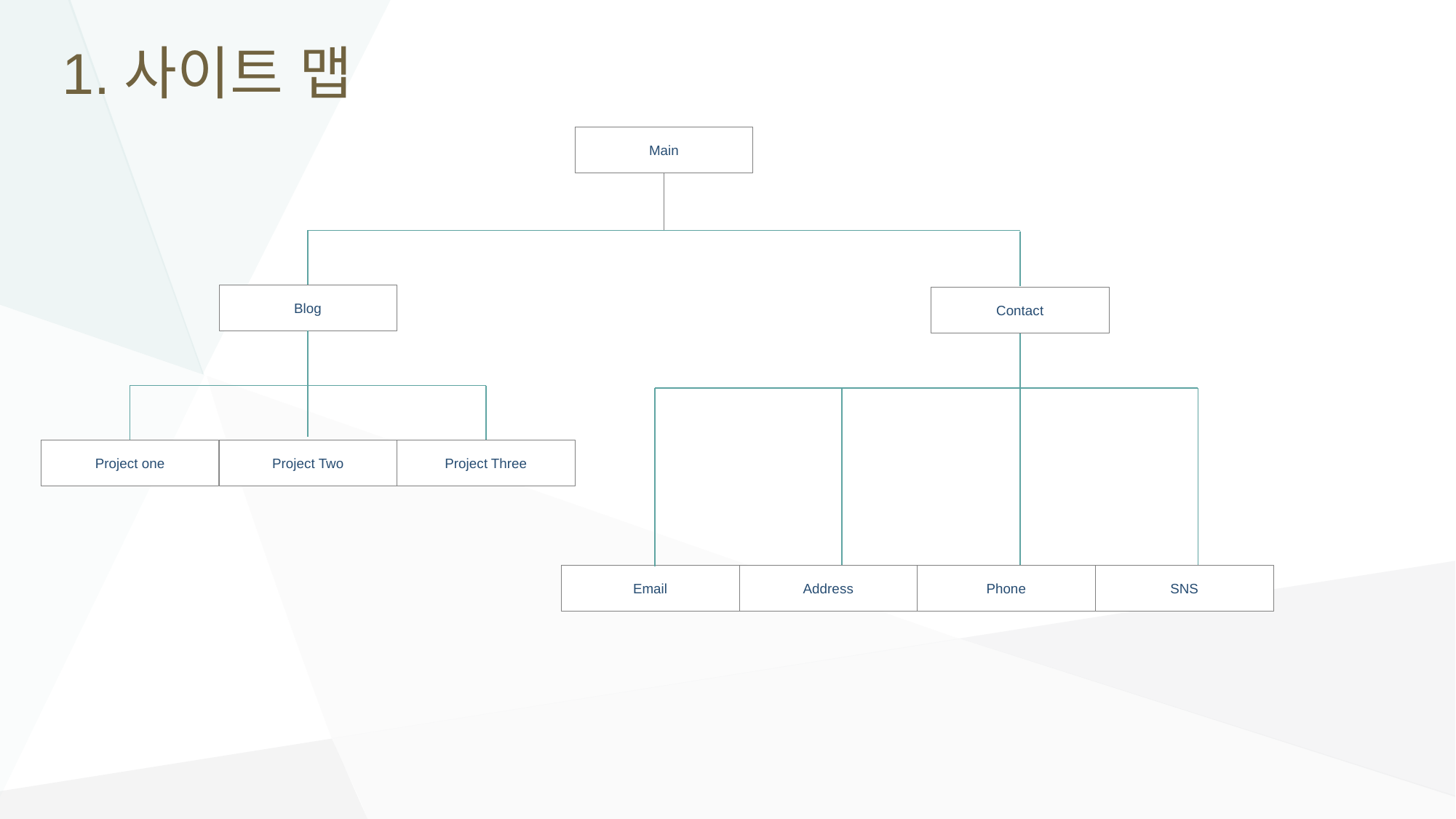

# 1.사이트 맵
Main
Blog
Contact
Project one
Project Two
Project Three
Email
Address
Phone
SNS